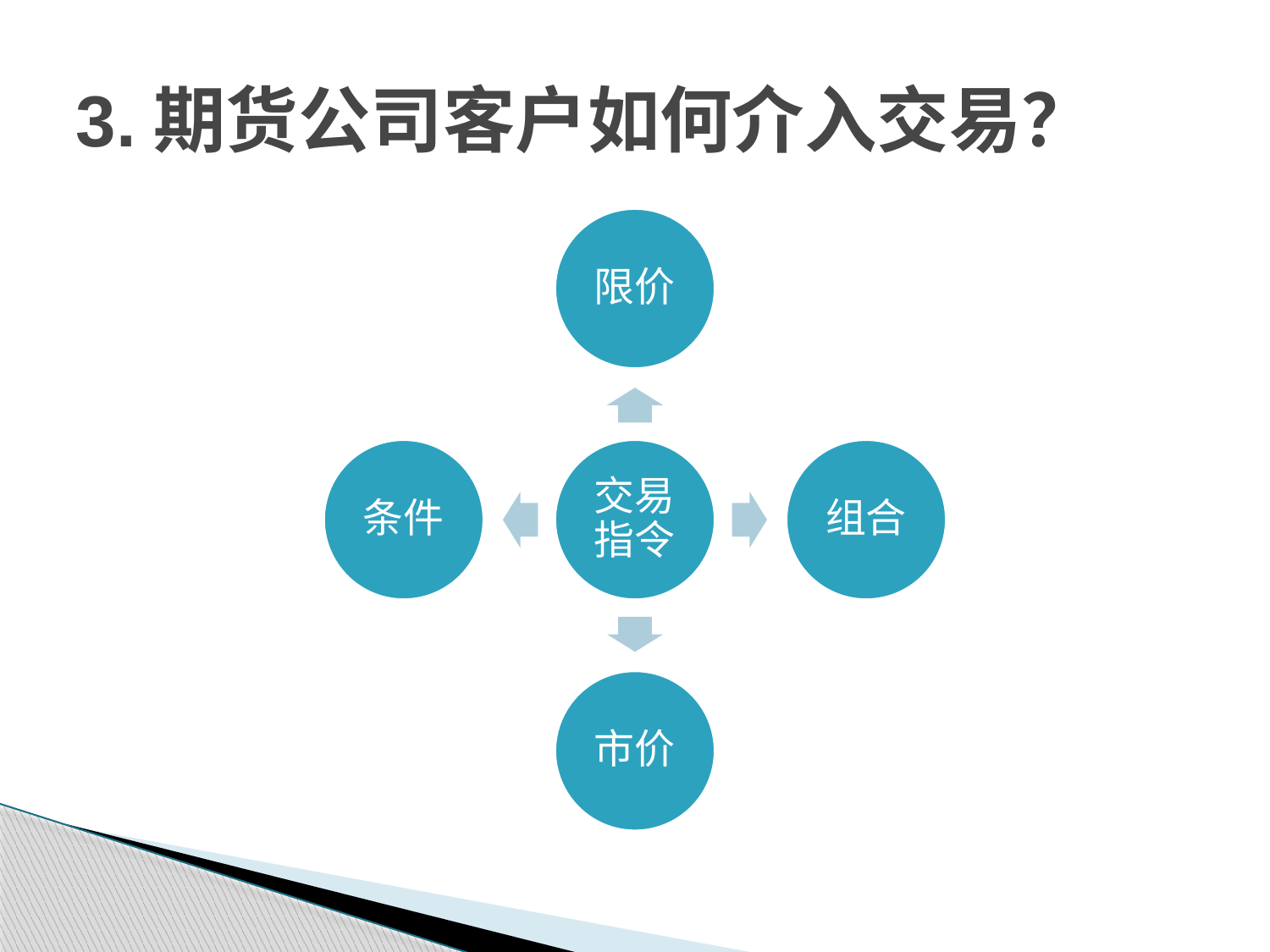

# 3.期货公司客户如何介入交易？
交易指令

限价

组合

市价

条件